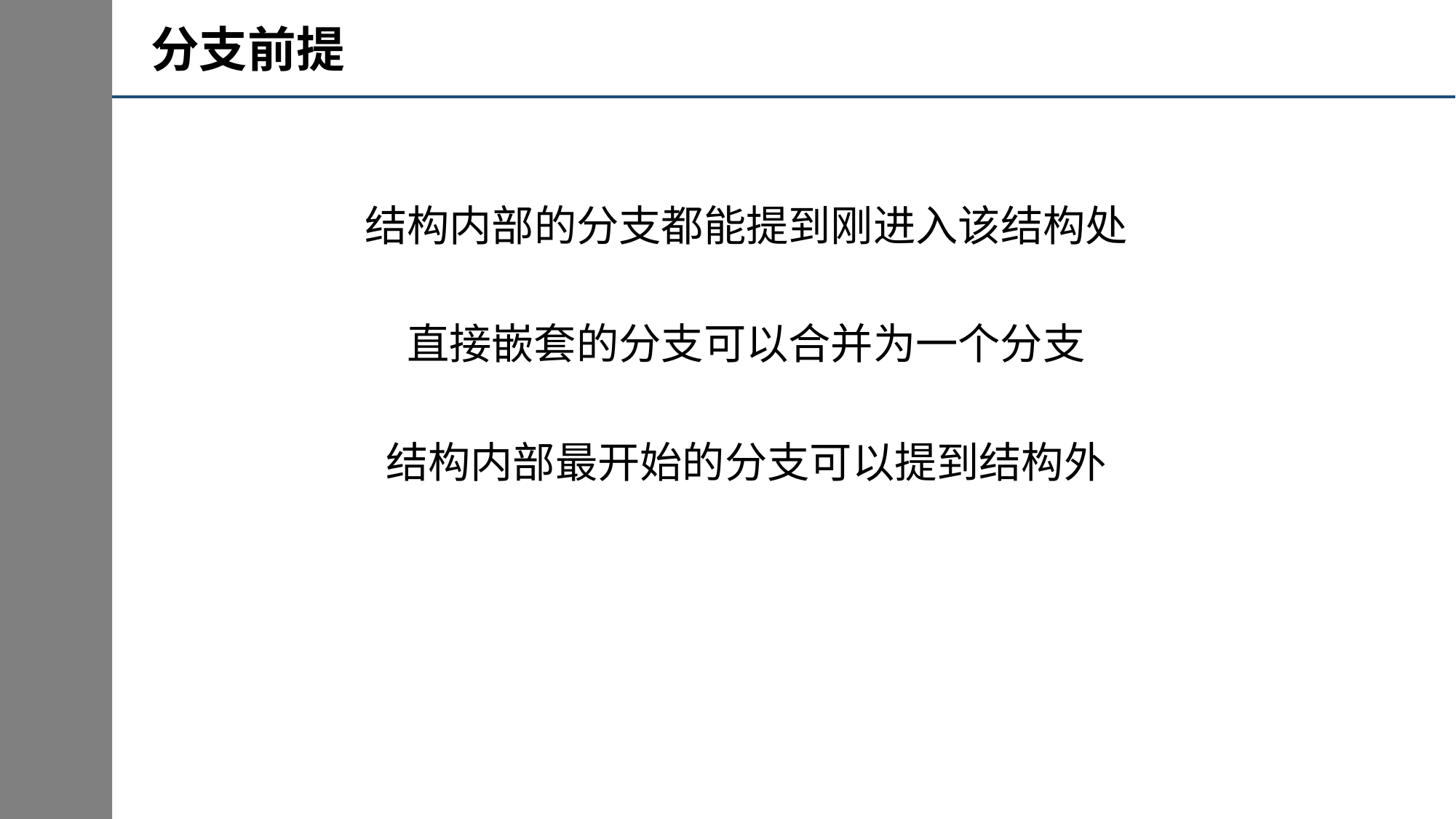

分支前提
结构内部的分支都能提到刚进入该结构处
直接嵌套的分支可以合并为一个分支
结构内部最开始的分支可以提到结构外